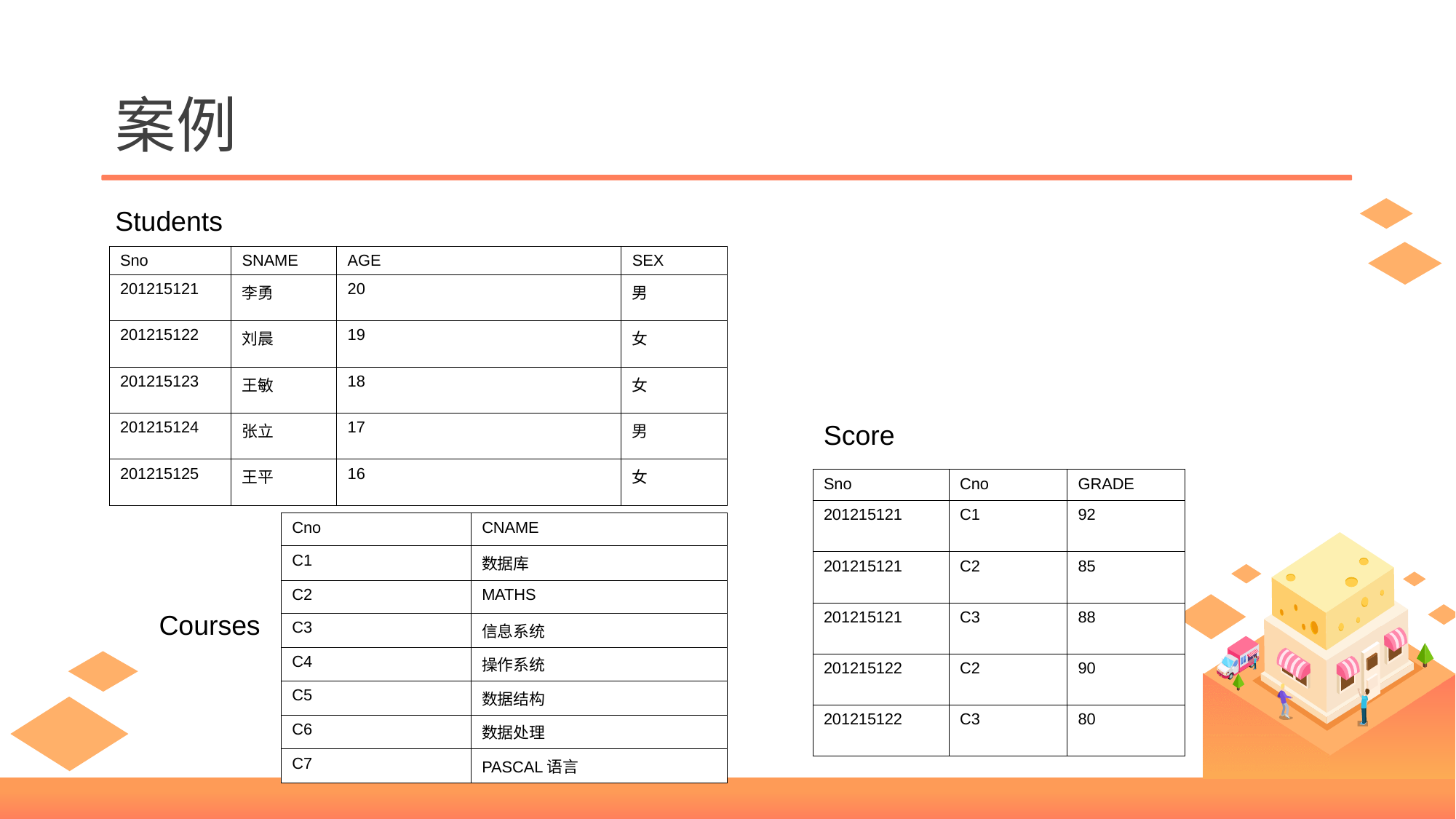

# 案例

Students
| Sno | SNAME | AGE | SEX |
| --- | --- | --- | --- |
| 201215121 | 李勇 | 20 | 男 |
| 201215122 | 刘晨 | 19 | 女 |
| 201215123 | 王敏 | 18 | 女 |
| 201215124 | 张立 | 17 | 男 |
| 201215125 | 王平 | 16 | 女 |
Score
| Sno | Cno | GRADE |
| --- | --- | --- |
| 201215121 | C1 | 92 |
| 201215121 | C2 | 85 |
| 201215121 | C3 | 88 |
| 201215122 | C2 | 90 |
| 201215122 | C3 | 80 |
| Cno | CNAME |
| --- | --- |
| C1 | 数据库 |
| C2 | MATHS |
| C3 | 信息系统 |
| C4 | 操作系统 |
| C5 | 数据结构 |
| C6 | 数据处理 |
| C7 | PASCAL语言 |
Courses